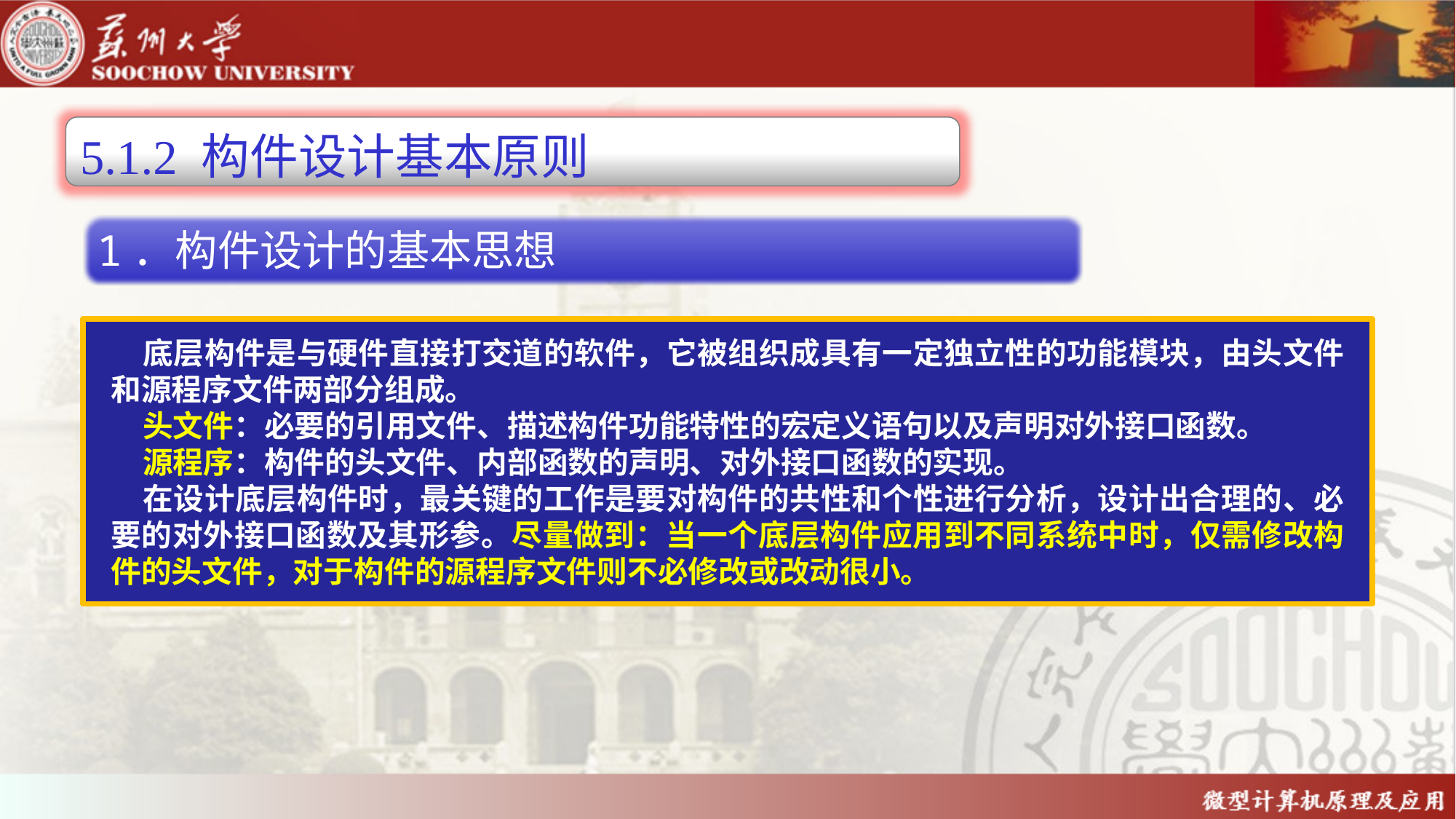

5.1.2 构件设计基本原则
1．构件设计的基本思想
底层构件是与硬件直接打交道的软件，它被组织成具有一定独立性的功能模块，由头文件和源程序文件两部分组成。
头文件：必要的引用文件、描述构件功能特性的宏定义语句以及声明对外接口函数。
源程序：构件的头文件、内部函数的声明、对外接口函数的实现。
在设计底层构件时，最关键的工作是要对构件的共性和个性进行分析，设计出合理的、必要的对外接口函数及其形参。尽量做到：当一个底层构件应用到不同系统中时，仅需修改构件的头文件，对于构件的源程序文件则不必修改或改动很小。